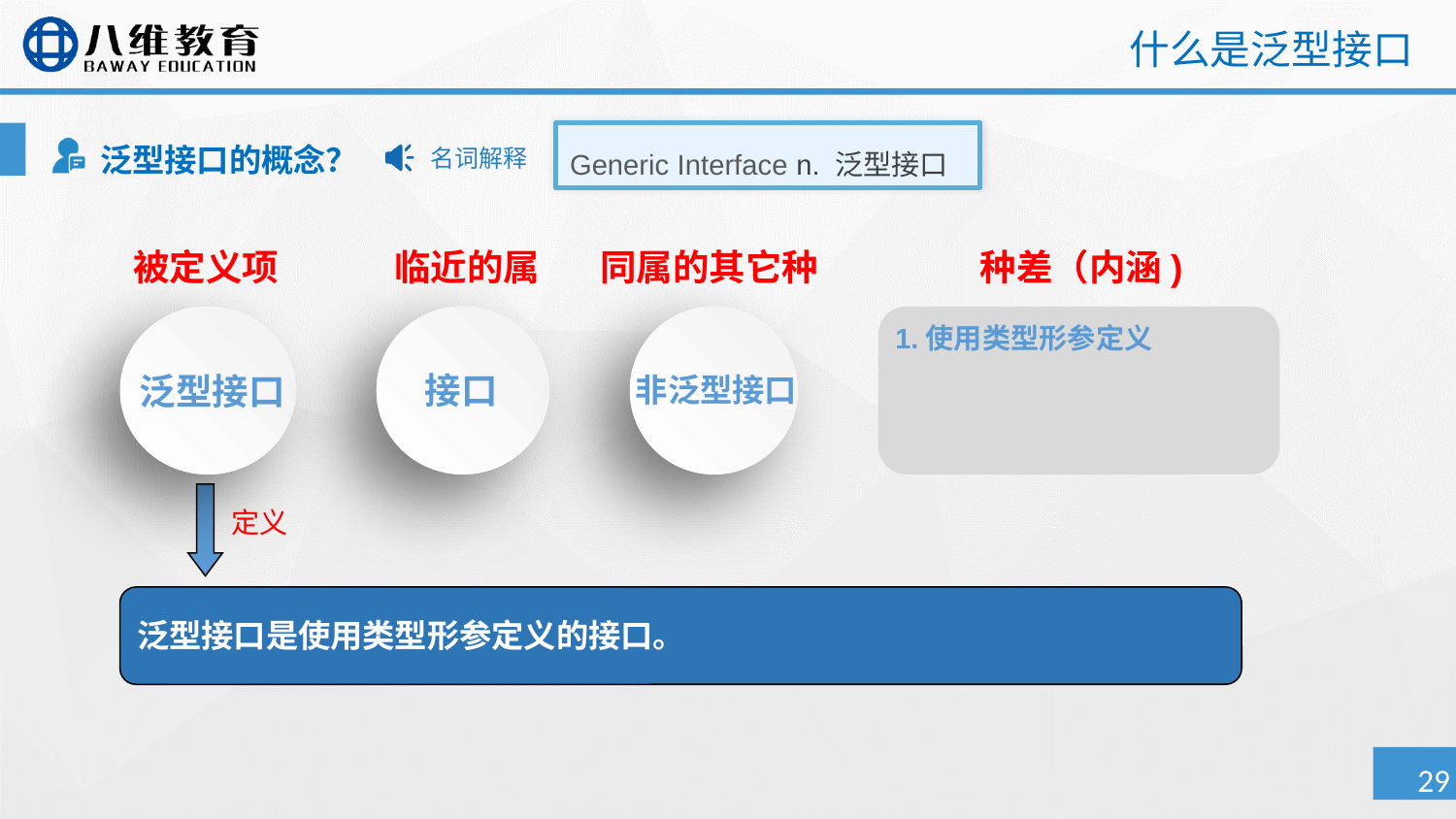

# 什么是泛型接口
Generic Interface n. 泛型接口
泛型接口的概念？

名词解释
被定义项
临近的属
同属的其它种
种差（内涵)

泛型接口

接口

非泛型接口

1.使用类型形参定义

定义

泛型接口是使用类型形参定义的接口。